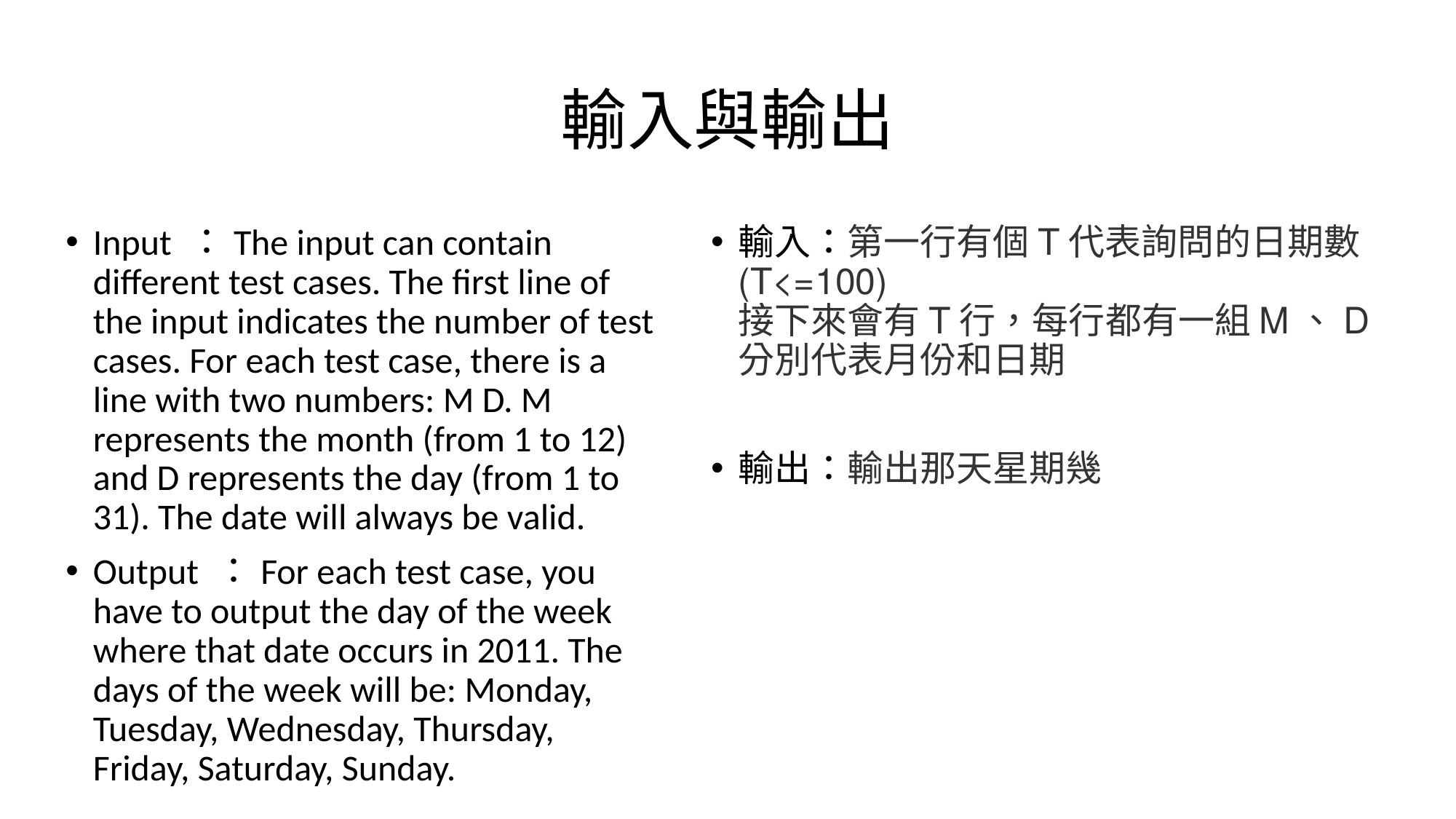

# 輸入與輸出
Input ：The input can contain different test cases. The first line of the input indicates the number of test cases. For each test case, there is a line with two numbers: M D. M represents the month (from 1 to 12) and D represents the day (from 1 to 31). The date will always be valid.
Output ：For each test case, you have to output the day of the week where that date occurs in 2011. The days of the week will be: Monday, Tuesday, Wednesday, Thursday, Friday, Saturday, Sunday.
輸入：第一行有個T代表詢問的日期數(T<=100)
接下來會有T行，每行都有一組M、D分別代表月份和日期

輸出：輸出那天星期幾